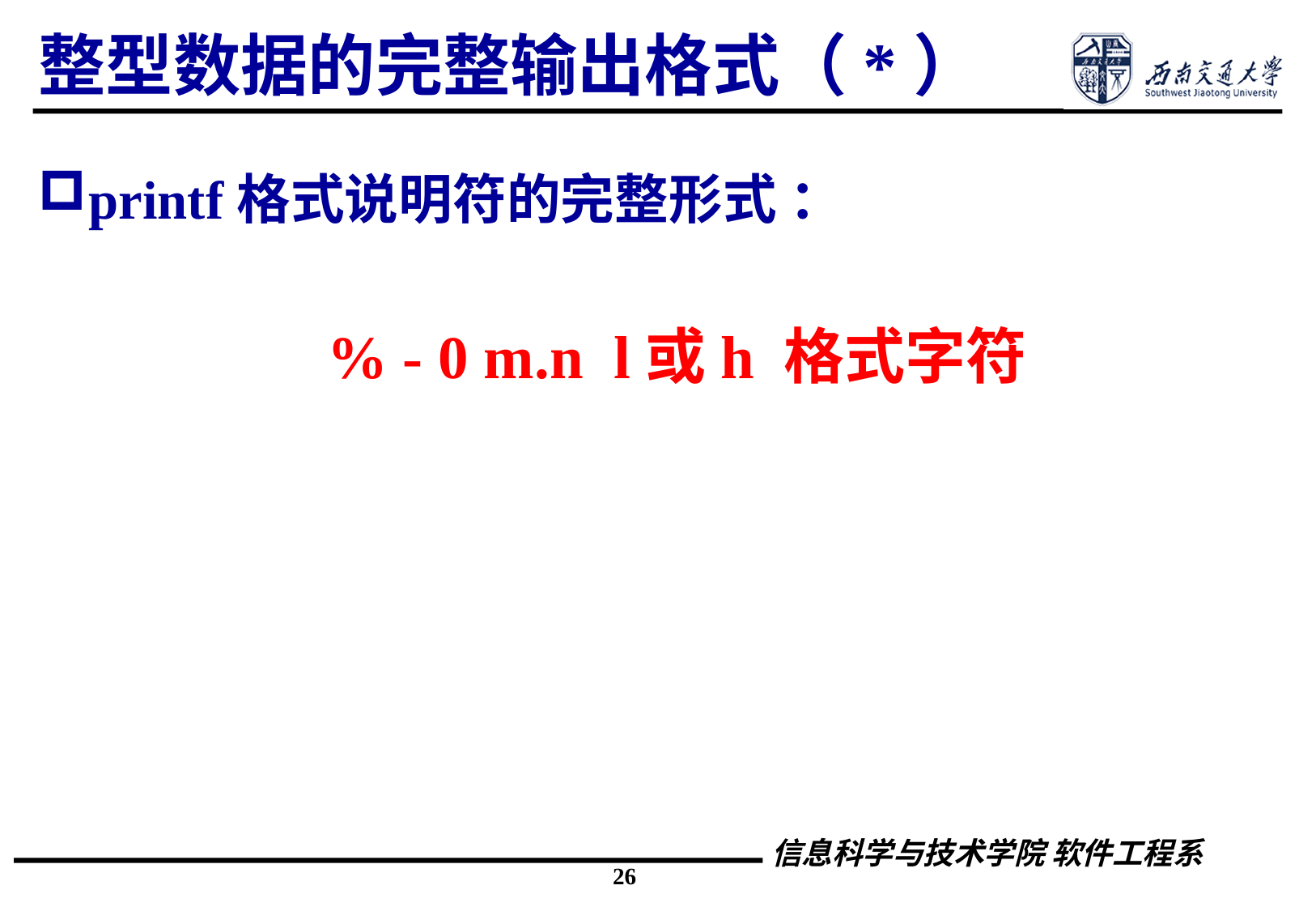

# 整型数据的完整输出格式（*）
printf格式说明符的完整形式 ：

			% - 0 m.n  l或h 格式字符
26